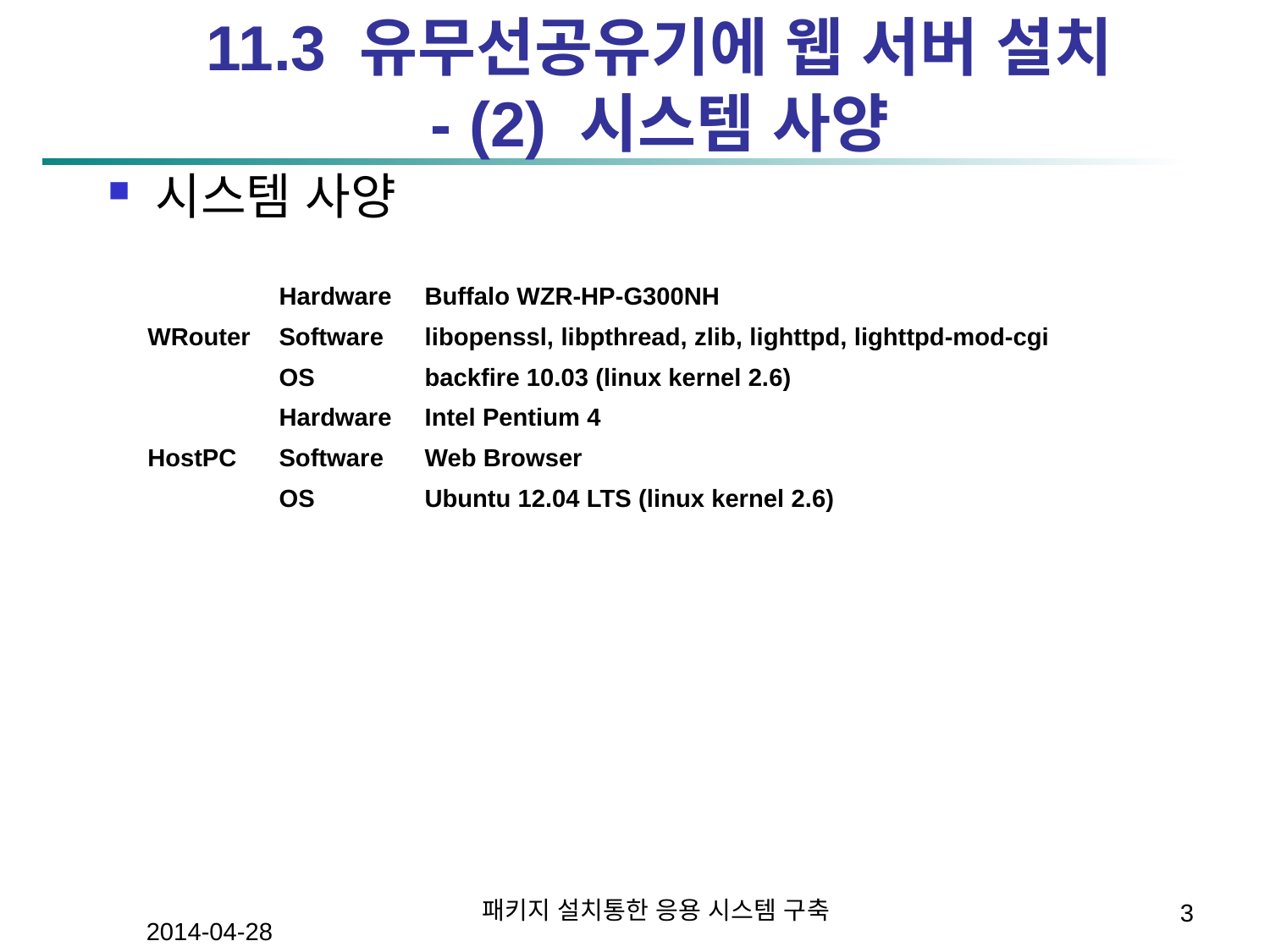

# 11.3 유무선공유기에 웹 서버 설치 - (2) 시스템 사양
시스템 사양

| WRouter | Hardware | Buffalo WZR-HP-G300NH |
| --- | --- | --- |
|  | Software | libopenssl, libpthread, zlib, lighttpd, lighttpd-mod-cgi |
|  | OS | backfire 10.03 (linux kernel 2.6) |
| HostPC | Hardware | Intel Pentium 4 |
|  | Software | Web Browser |
|  | OS | Ubuntu 12.04 LTS (linux kernel 2.6) |

3
패키지 설치통한 응용 시스템 구축
2014-04-28